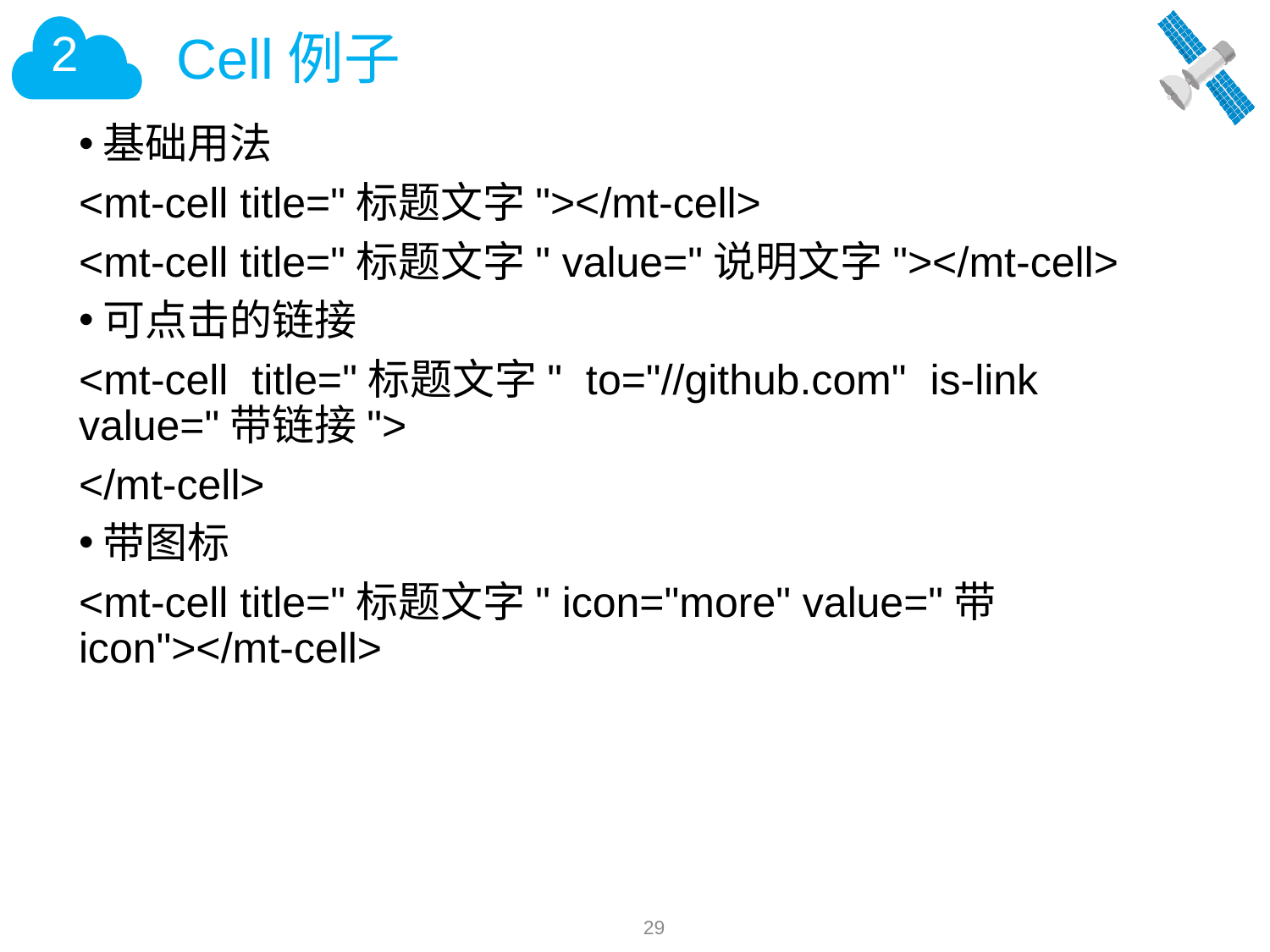

# Cell例子
基础用法
<mt-cell title="标题文字"></mt-cell>
<mt-cell title="标题文字" value="说明文字"></mt-cell>
可点击的链接
<mt-cell  title="标题文字"  to="//github.com"  is-link value="带链接">
</mt-cell>
带图标
<mt-cell title="标题文字" icon="more" value="带 icon"></mt-cell>
29